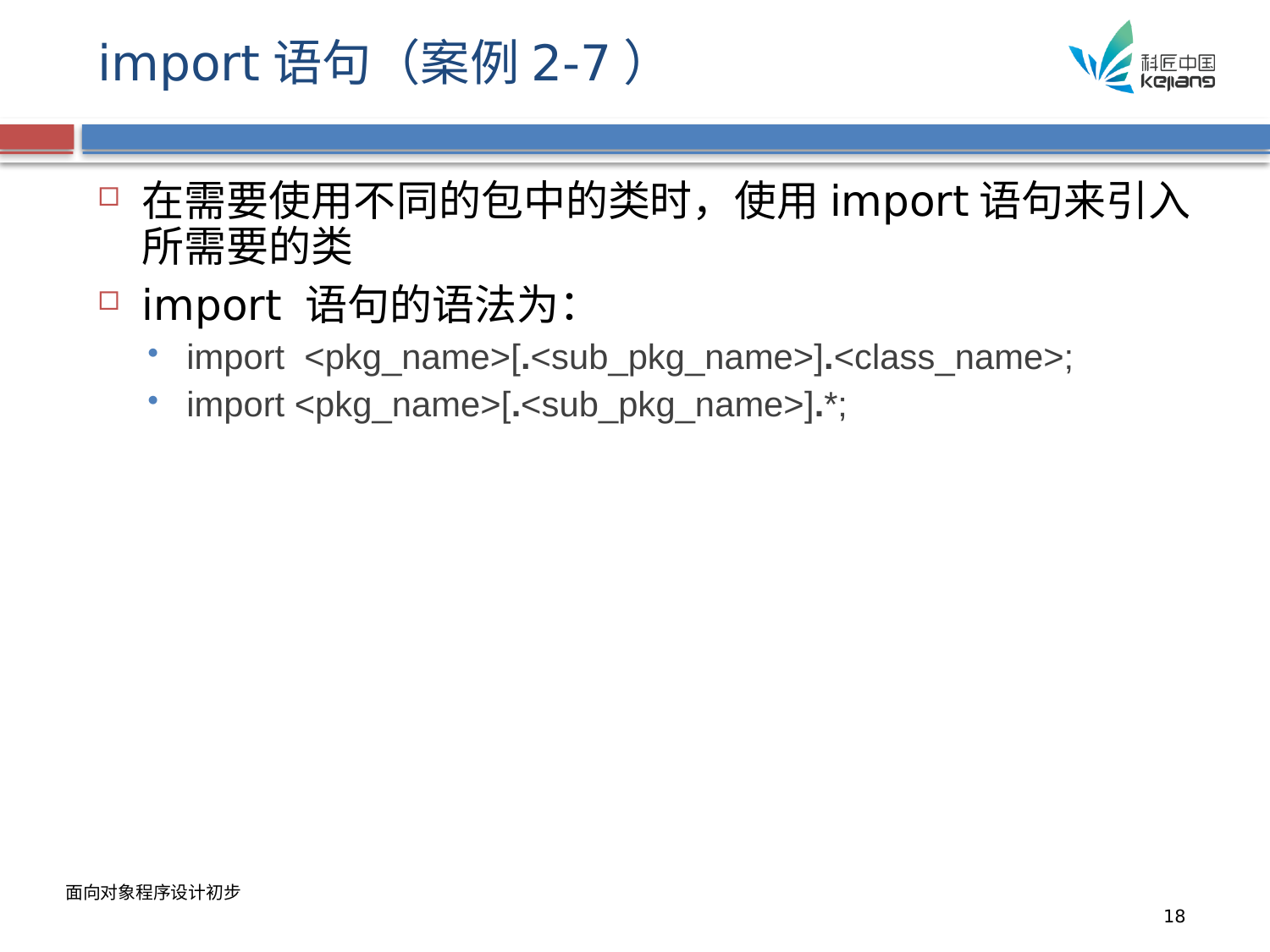

# import语句（案例2-7）
在需要使用不同的包中的类时，使用import语句来引入所需要的类
import 语句的语法为：
import  <pkg_name>[.<sub_pkg_name>].<class_name>;
import <pkg_name>[.<sub_pkg_name>].*;
面向对象程序设计初步
18